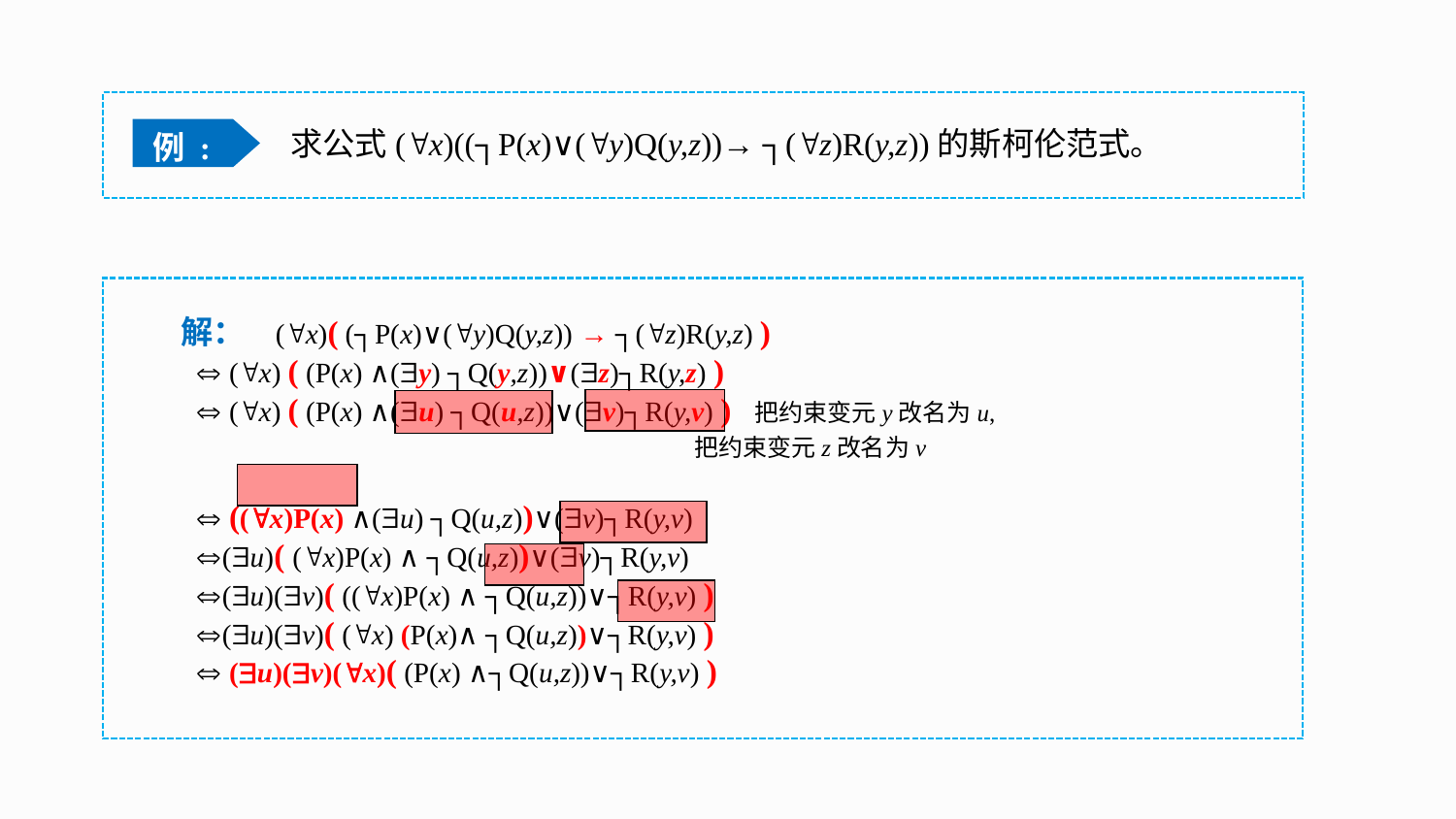

例 :
求公式(∀x)((┐P(x)∨(∀y)Q(y,z))→ ┐(∀z)R(y,z))的斯柯伦范式。

解：   (∀x)( (┐P(x)∨(∀y)Q(y,z)) → ┐(∀z)R(y,z) )
  ⇔ (∀x) ( (P(x) ∧(∃y) ┐Q(y,z))∨(∃z)┐R(y,z) )
  ⇔ (∀x) ( (P(x) ∧(∃u) ┐Q(u,z))∨(∃v)┐R(y,v) )  把约束变元y改名为u,
                                                                                               把约束变元z改名为v
  ⇔ ((∀x)P(x) ∧(∃u) ┐Q(u,z))∨(∃v)┐R(y,v)
  ⇔(∃u)( (∀x)P(x) ∧ ┐Q(u,z))∨(∃v)┐R(y,v)
  ⇔(∃u)(∃v)( ((∀x)P(x) ∧ ┐Q(u,z))∨┐R(y,v) )
  ⇔(∃u)(∃v)( (∀x) (P(x)∧ ┐Q(u,z))∨┐R(y,v) )
  ⇔ (∃u)(∃v)(∀x)( (P(x) ∧┐Q(u,z))∨┐R(y,v) )